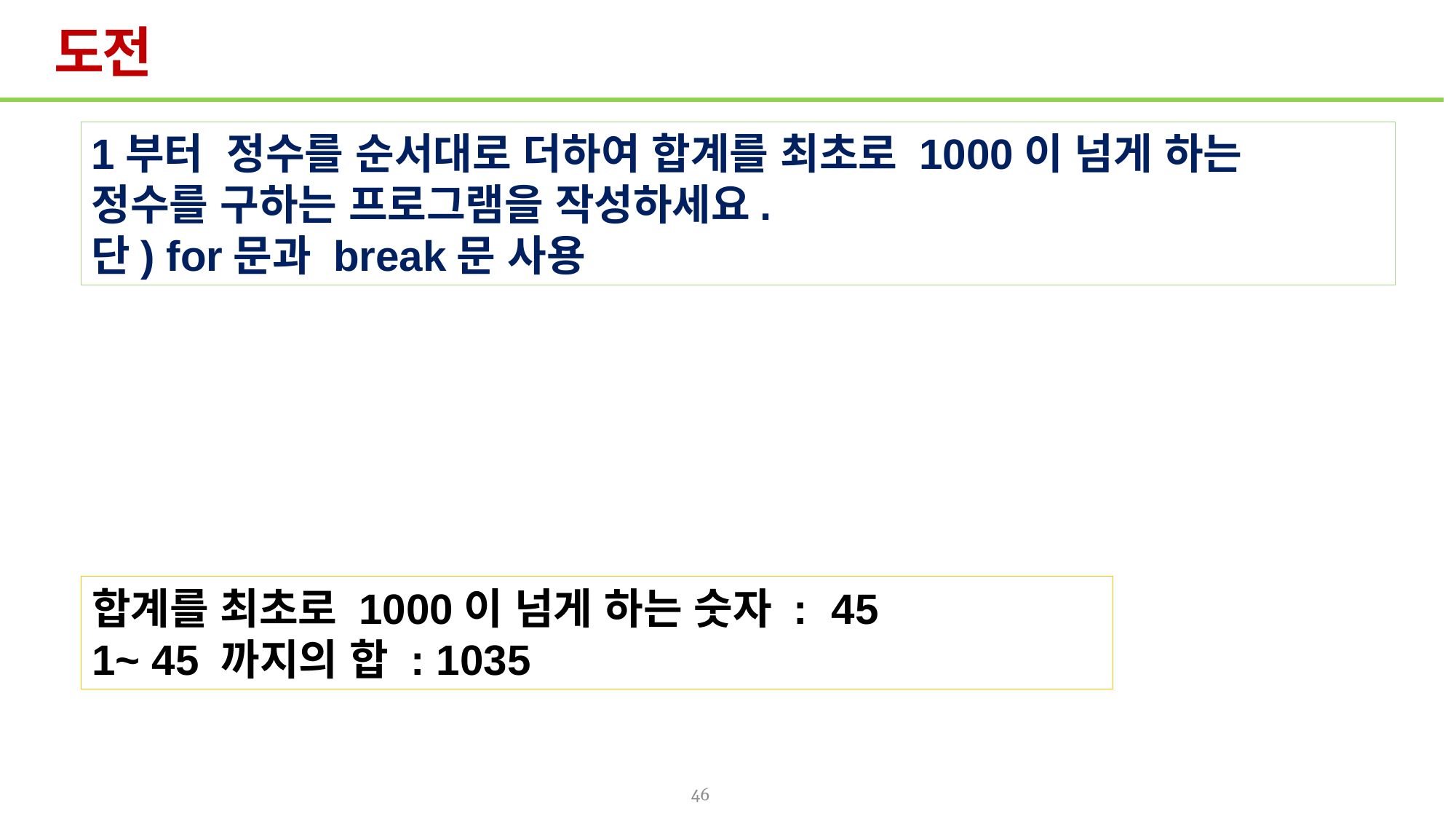

# 도전
1부터  정수를 순서대로 더하여 합계를 최초로 1000이 넘게 하는
정수를 구하는 프로그램을 작성하세요.
단) for문과 break문 사용
합계를 최초로 1000이 넘게 하는 숫자 :  45
1~ 45 까지의 합 : 1035
46